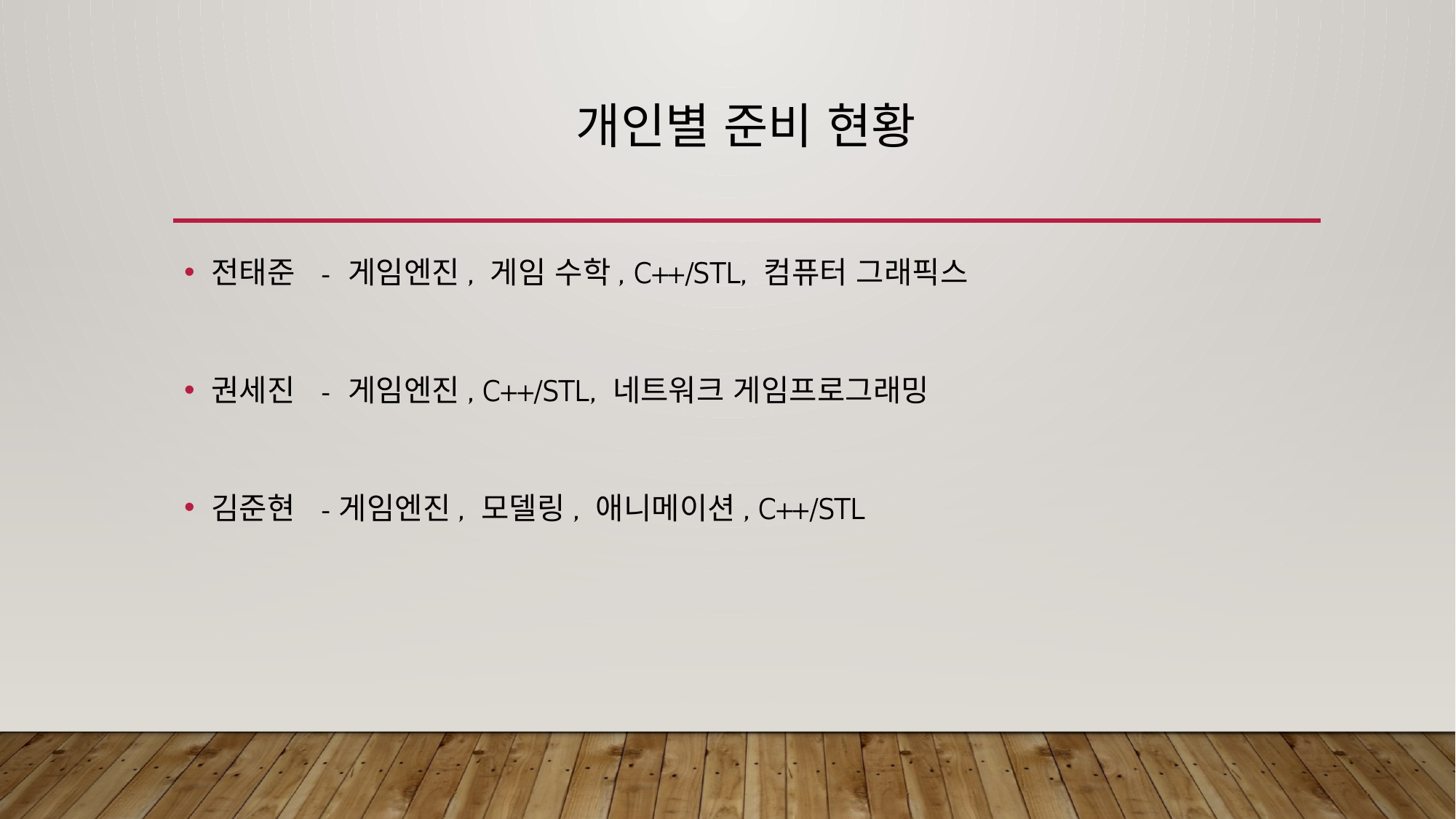

# 개인별 준비 현황
전태준	- 게임엔진, 게임 수학, C++/STL, 컴퓨터 그래픽스

권세진	- 게임엔진, C++/STL, 네트워크 게임프로그래밍

김준현	-게임엔진, 모델링, 애니메이션, C++/STL